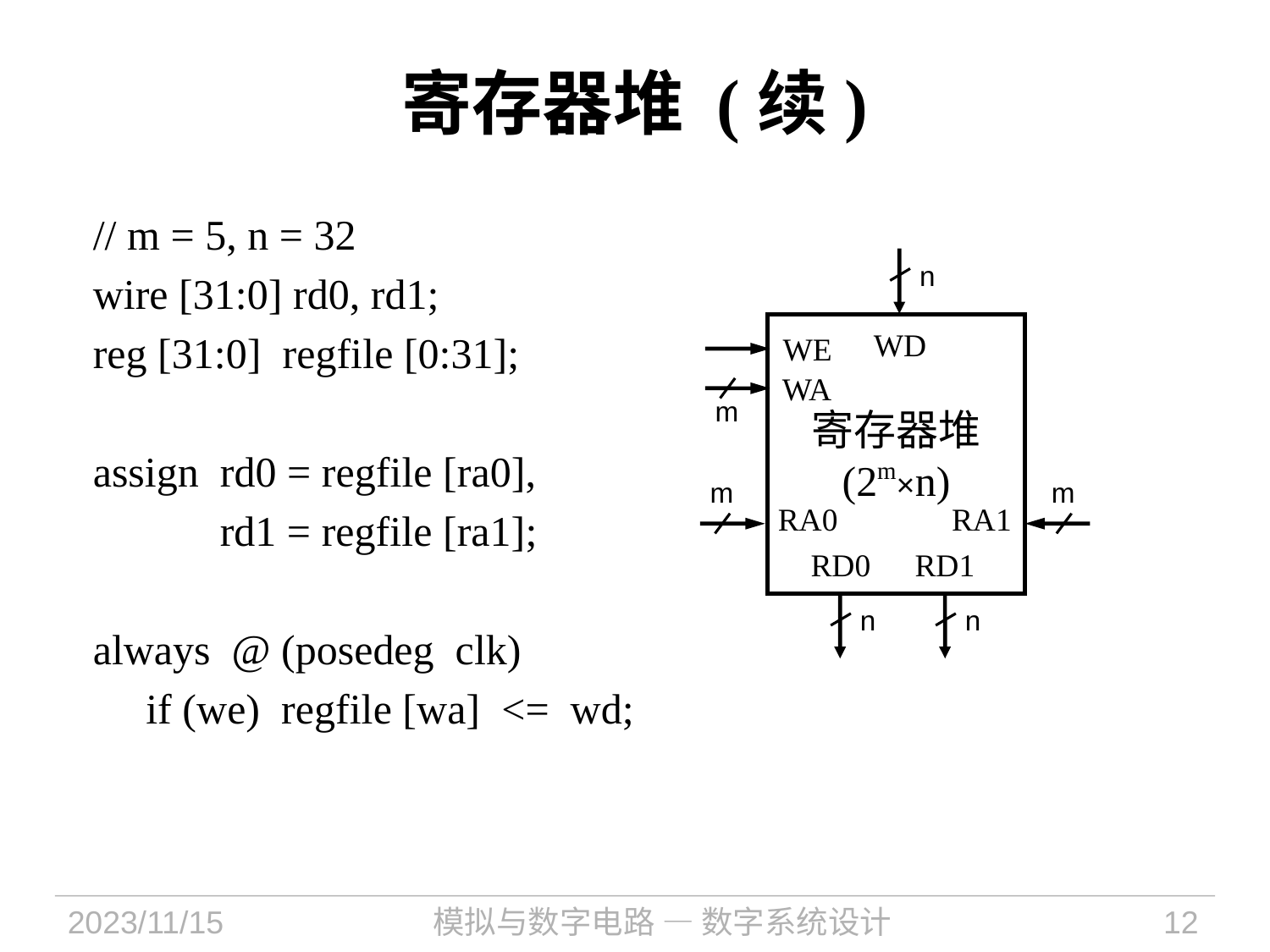

# 寄存器堆 (续)
// m = 5, n = 32
wire [31:0] rd0, rd1;
reg [31:0]  regfile [0:31];

assign  rd0 = regfile [ra0],
	rd1 = regfile [ra1];

always  @ (posedeg  clk)
     if (we)  regfile [wa]  <=  wd;

n

寄存器堆
(2m×n)
WD
WE

WA

m
m
m
RA0
RA1

RD0
RD1

n
n

2023/11/15
模拟与数字电路 — 数字系统设计
12